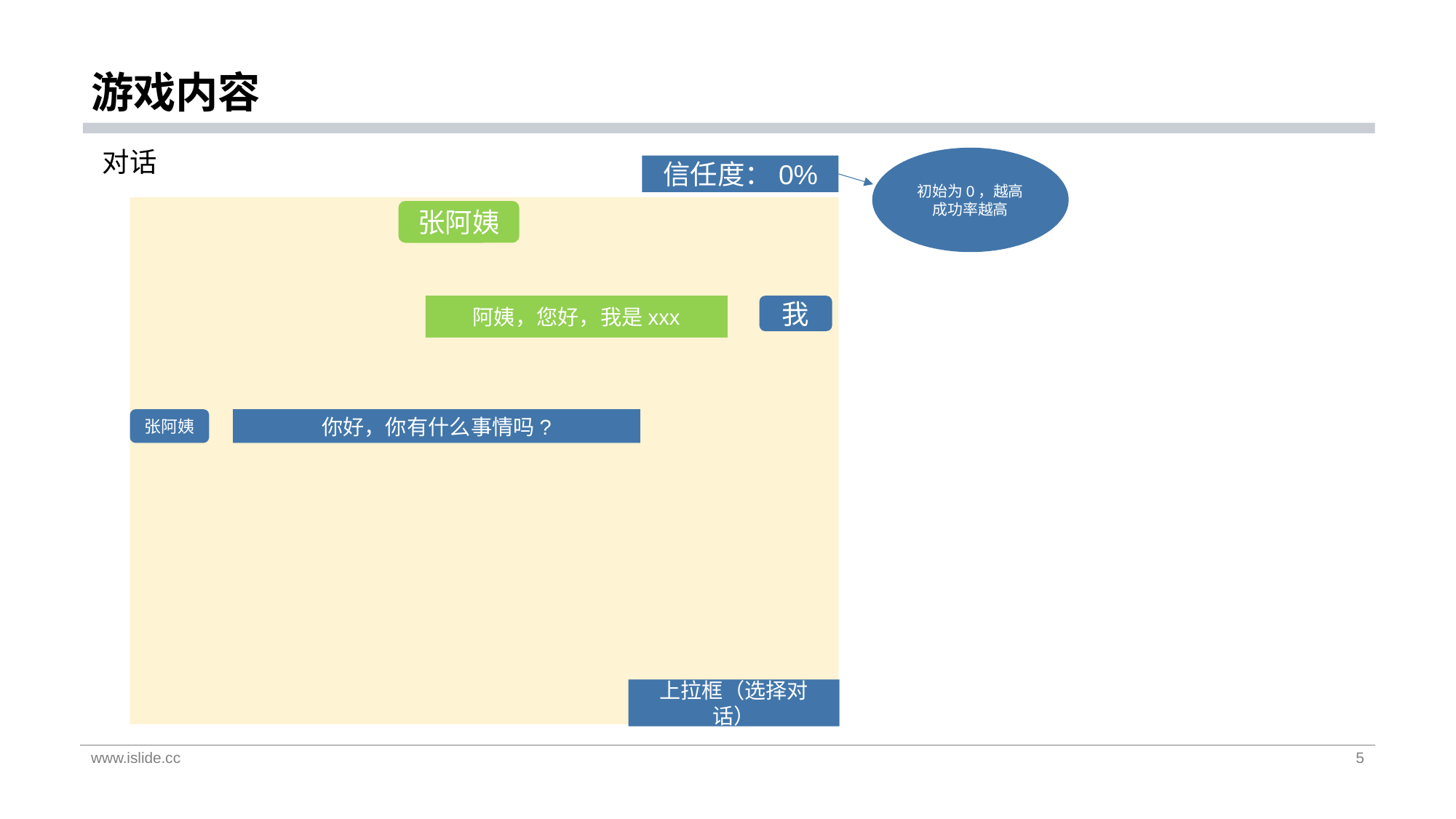

# 游戏内容
对话
初始为0，越高成功率越高
信任度：0%

张阿姨
阿姨，您好，我是xxx
我
张阿姨
你好，你有什么事情吗?
上拉框（选择对话）
www.islide.cc
5